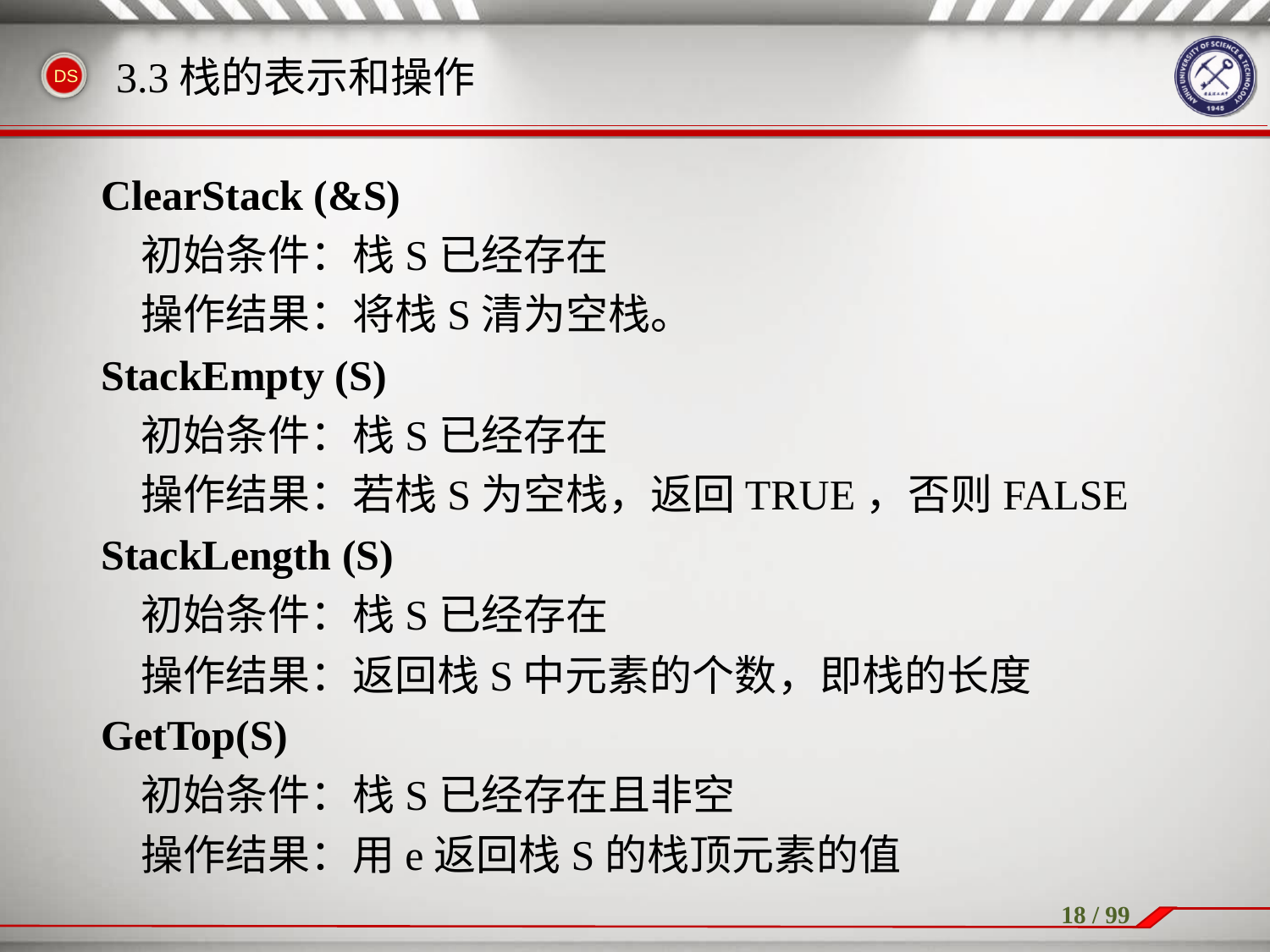

# 3.3栈的表示和操作
ClearStack (&S)
	初始条件：栈S已经存在
	操作结果：将栈S清为空栈。
StackEmpty (S)
	初始条件：栈S已经存在
	操作结果：若栈S为空栈，返回TRUE，否则FALSE
StackLength (S)
	初始条件：栈S已经存在
	操作结果：返回栈S中元素的个数，即栈的长度
GetTop(S)
	初始条件：栈S已经存在且非空
	操作结果：用e返回栈S的栈顶元素的值